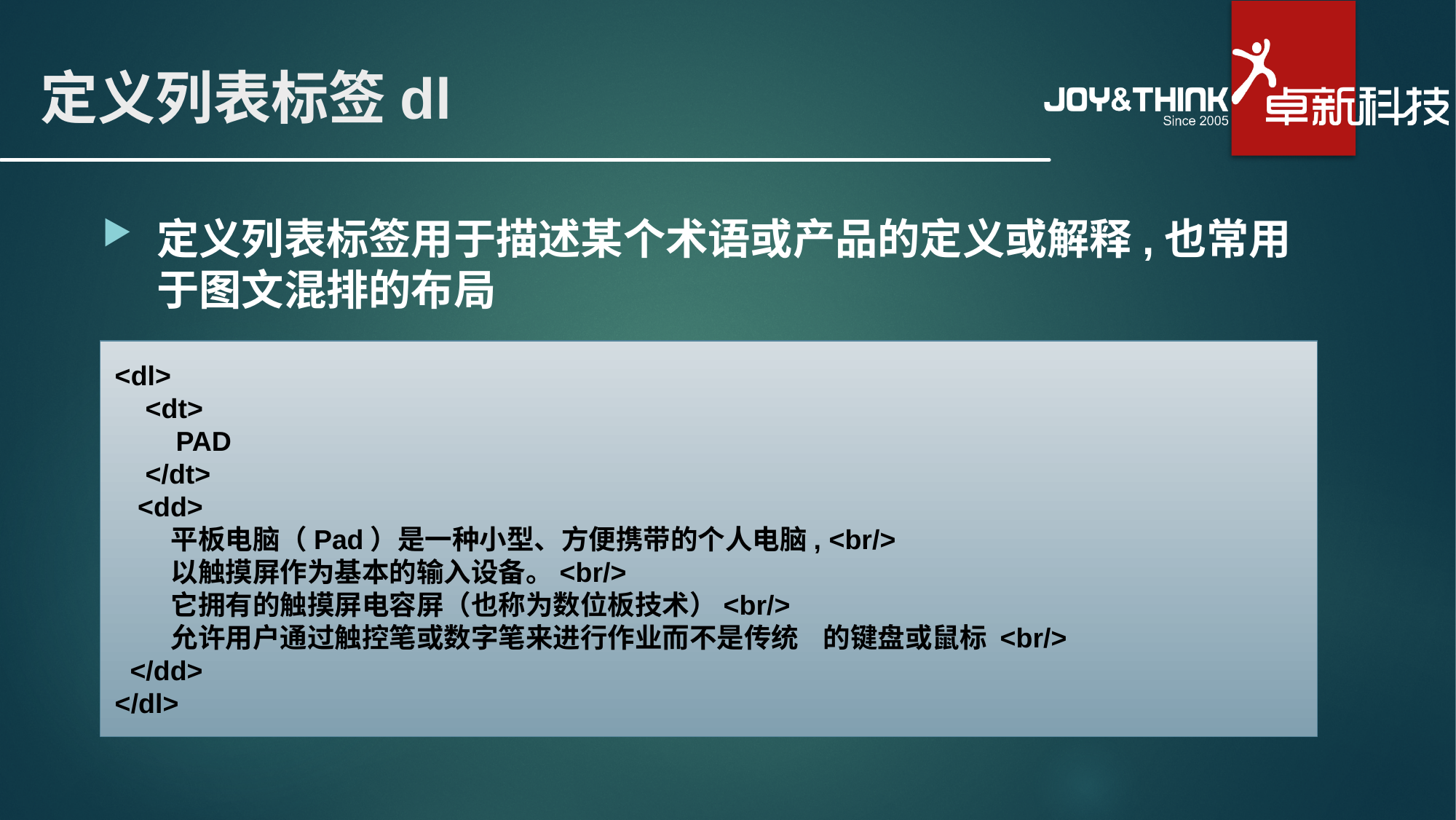

# 定义列表标签dl
定义列表标签用于描述某个术语或产品的定义或解释,也常用于图文混排的布局
<dl>
    <dt>
        PAD
    </dt>
   <dd>
        平板电脑（Pad）是一种小型、方便携带的个人电脑, <br/>
        以触摸屏作为基本的输入设备。<br/>
        它拥有的触摸屏电容屏（也称为数位板技术）<br/>
        允许用户通过触控笔或数字笔来进行作业而不是传统    的键盘或鼠标 <br/>
  </dd>
</dl>